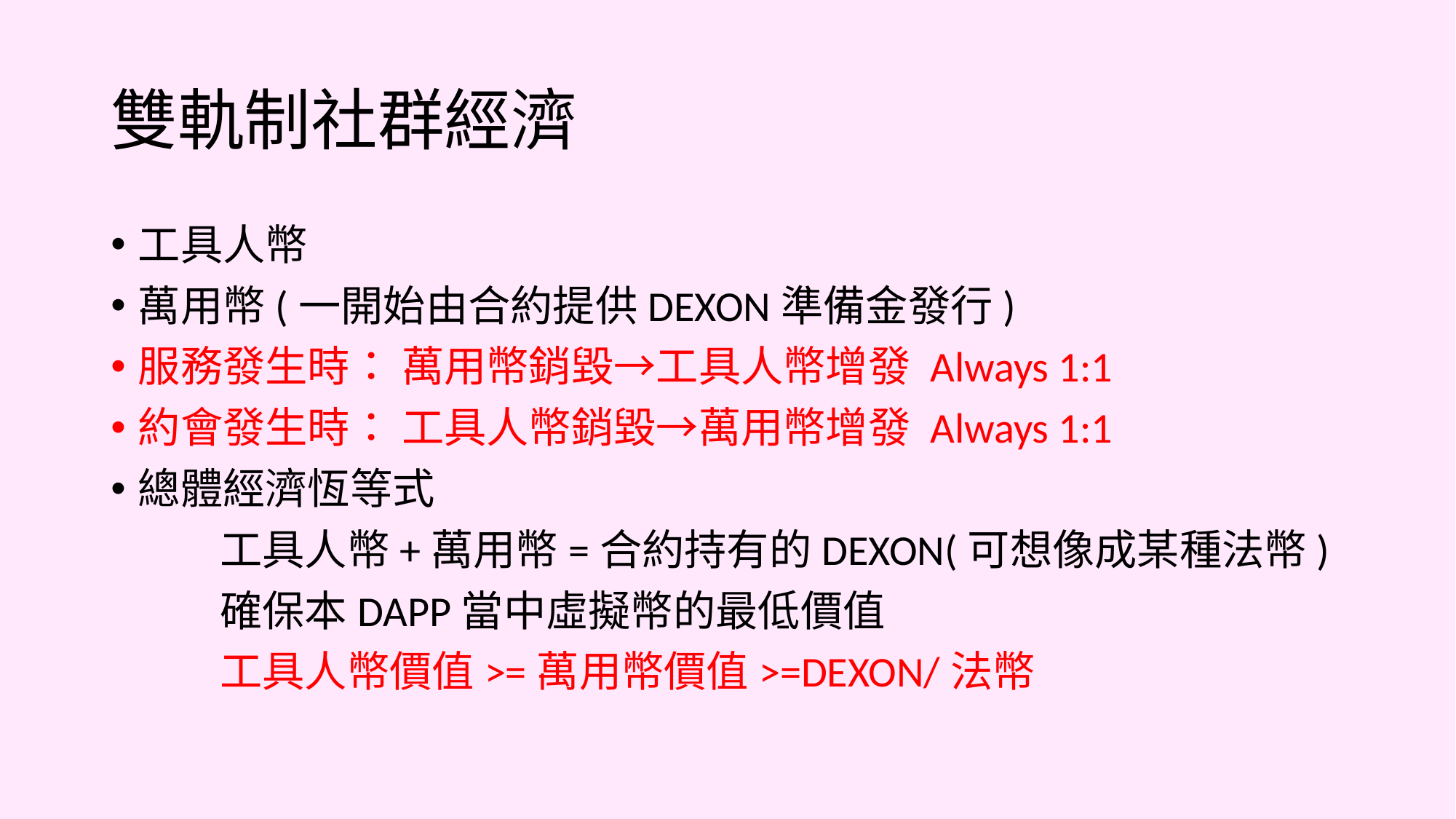

# 雙軌制社群經濟
工具人幣
萬用幣(一開始由合約提供DEXON準備金發行)
服務發生時： 萬用幣銷毀→工具人幣增發 Always 1:1
約會發生時： 工具人幣銷毀→萬用幣增發 Always 1:1
總體經濟恆等式
	工具人幣+萬用幣=合約持有的DEXON(可想像成某種法幣)
	確保本DAPP當中虛擬幣的最低價值
	工具人幣價值>=萬用幣價值>=DEXON/法幣